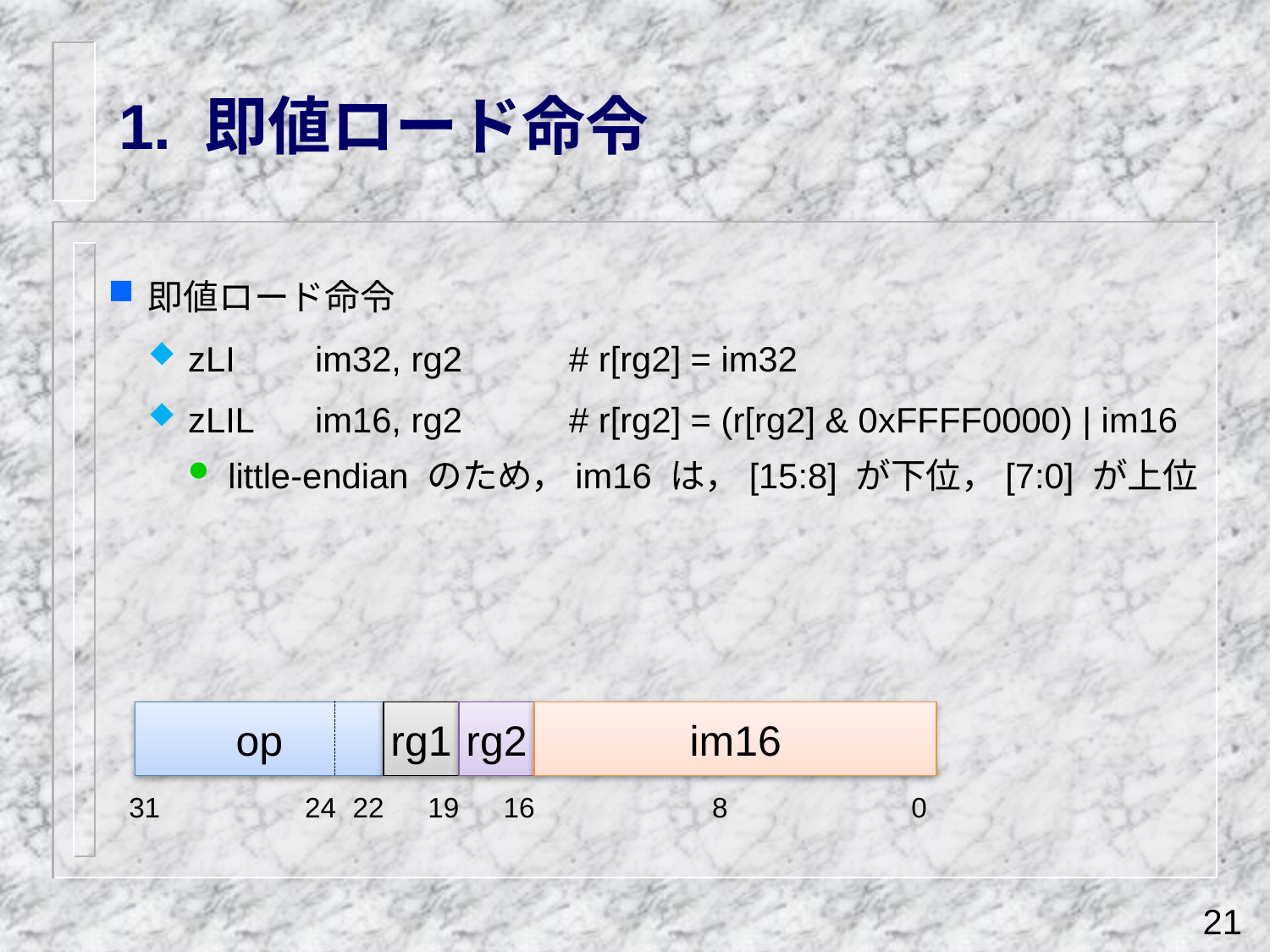

# 1. 即値ロード命令
即値ロード命令
zLI  	im32, rg2	# r[rg2] = im32
zLIL 	im16, rg2	# r[rg2] = (r[rg2] & 0xFFFF0000) | im16
little-endian のため，im16 は，[15:8] が下位，[7:0] が上位
rg1
rg2
im16
op
16
0
31
24
22
19
8
21